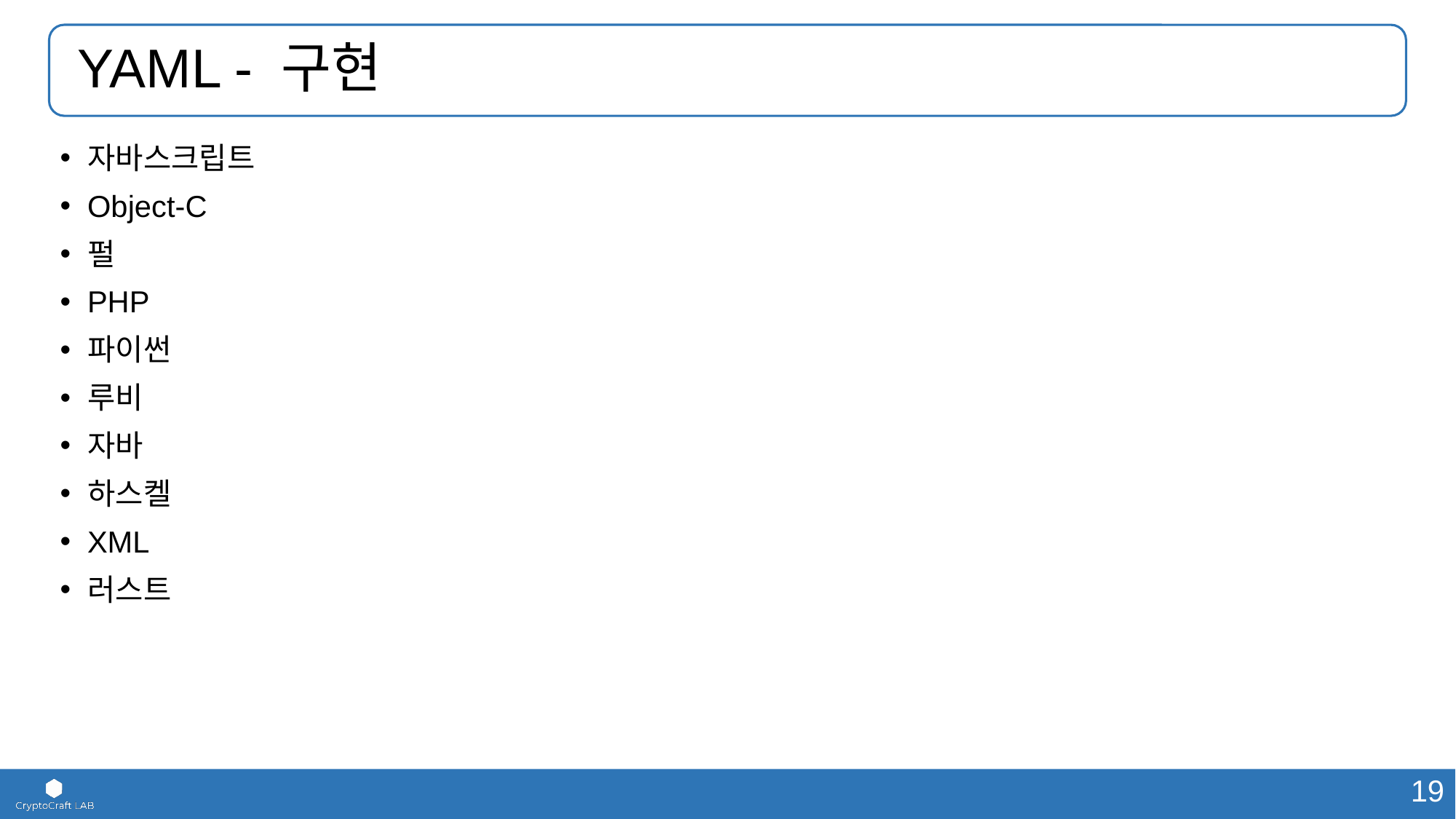

# YAML - 구현
자바스크립트
Object-C
펄
PHP
파이썬
루비
자바
하스켈
XML
러스트